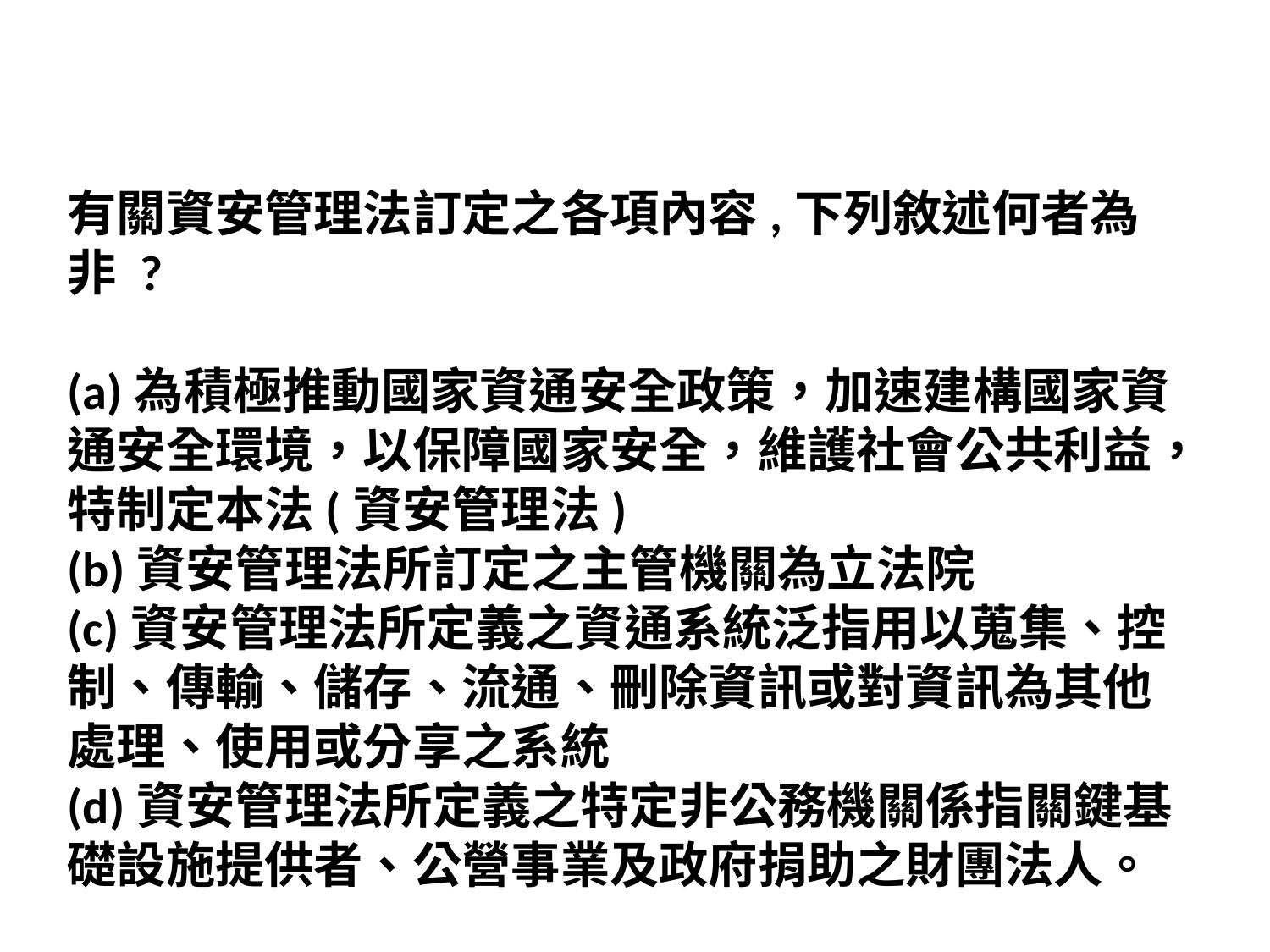

有關資安管理法訂定之各項內容,下列敘述何者為非 ?

(a)為積極推動國家資通安全政策，加速建構國家資通安全環境，以保障國家安全，維護社會公共利益，特制定本法(資安管理法)
(b)資安管理法所訂定之主管機關為立法院
(c)資安管理法所定義之資通系統泛指用以蒐集、控制、傳輸、儲存、流通、刪除資訊或對資訊為其他處理、使用或分享之系統
(d)資安管理法所定義之特定非公務機關係指關鍵基礎設施提供者、公營事業及政府捐助之財團法人。